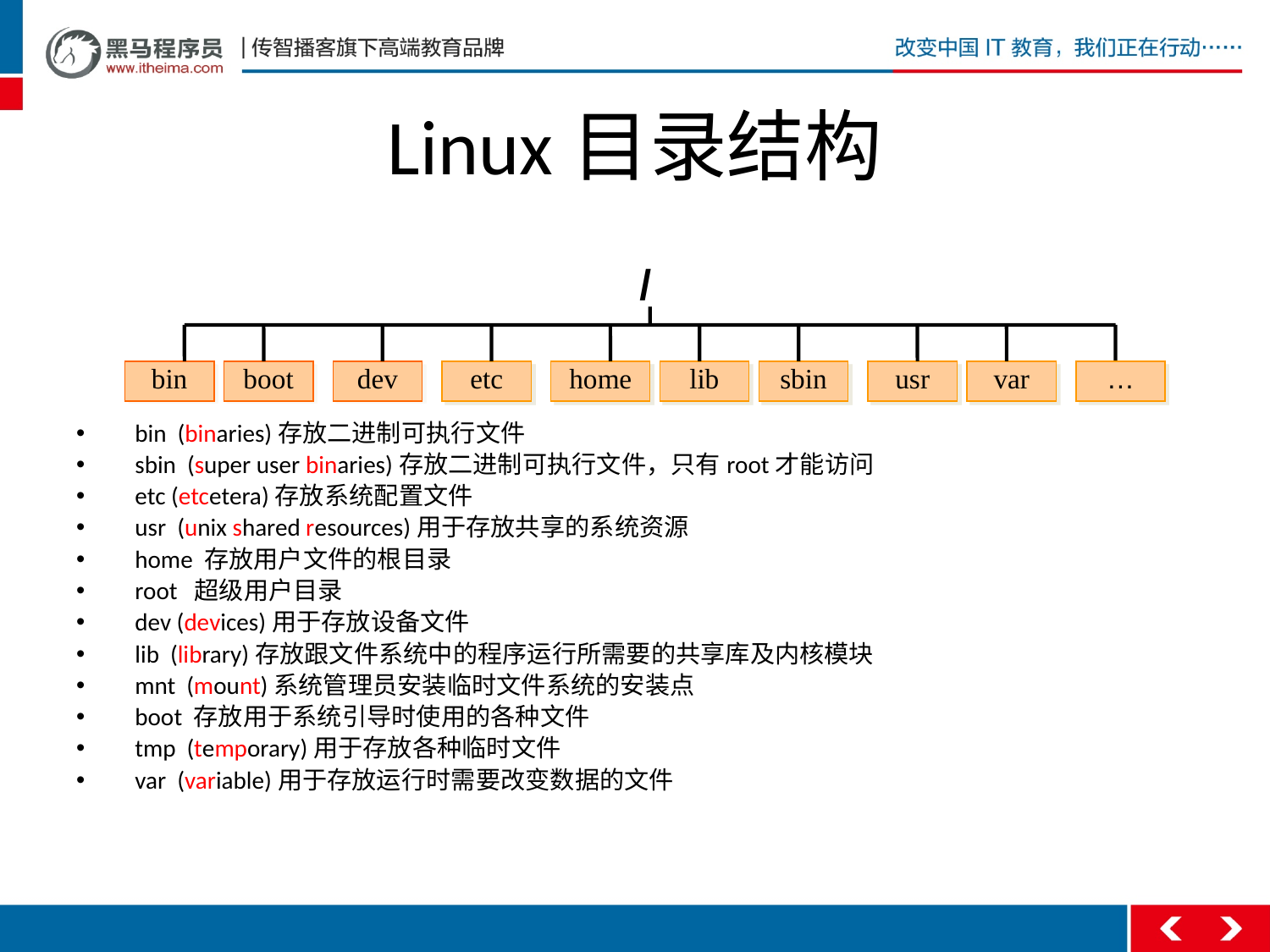

# Linux目录结构

  bin  (binaries)存放二进制可执行文件
  sbin  (super user binaries)存放二进制可执行文件，只有root才能访问
  etc (etcetera)存放系统配置文件
  usr  (unix shared resources)用于存放共享的系统资源
  home 存放用户文件的根目录
  root  超级用户目录
  dev (devices)用于存放设备文件
  lib  (library)存放跟文件系统中的程序运行所需要的共享库及内核模块
  mnt  (mount)系统管理员安装临时文件系统的安装点
  boot 存放用于系统引导时使用的各种文件
  tmp  (temporary)用于存放各种临时文件
  var  (variable)用于存放运行时需要改变数据的文件

   /

bin
boot
dev
etc
home
lib
sbin
usr
var
…